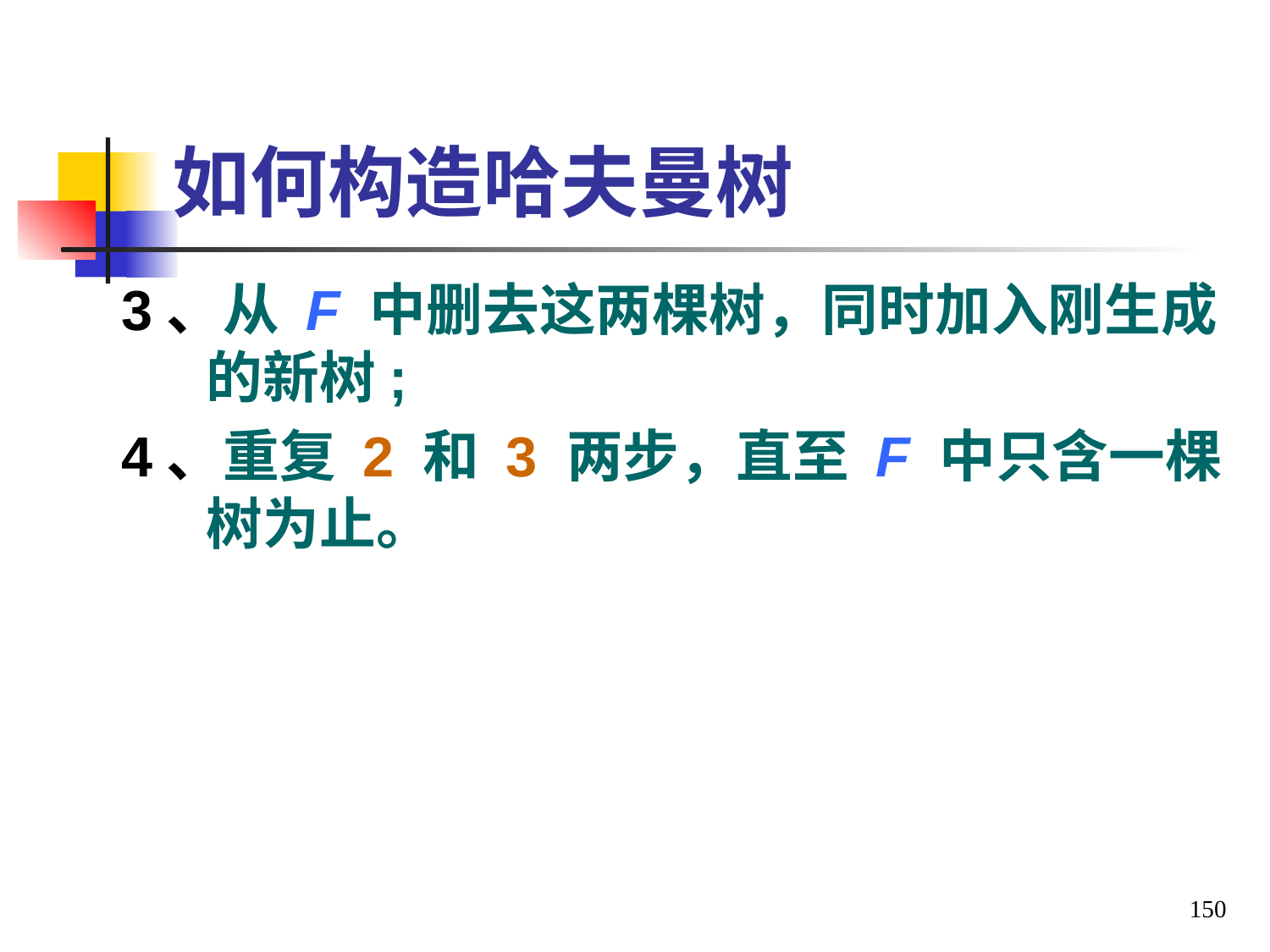

# 如何构造哈夫曼树
3、从 F 中删去这两棵树，同时加入刚生成的新树;
4、重复 2 和 3 两步，直至 F 中只含一棵树为止。

150